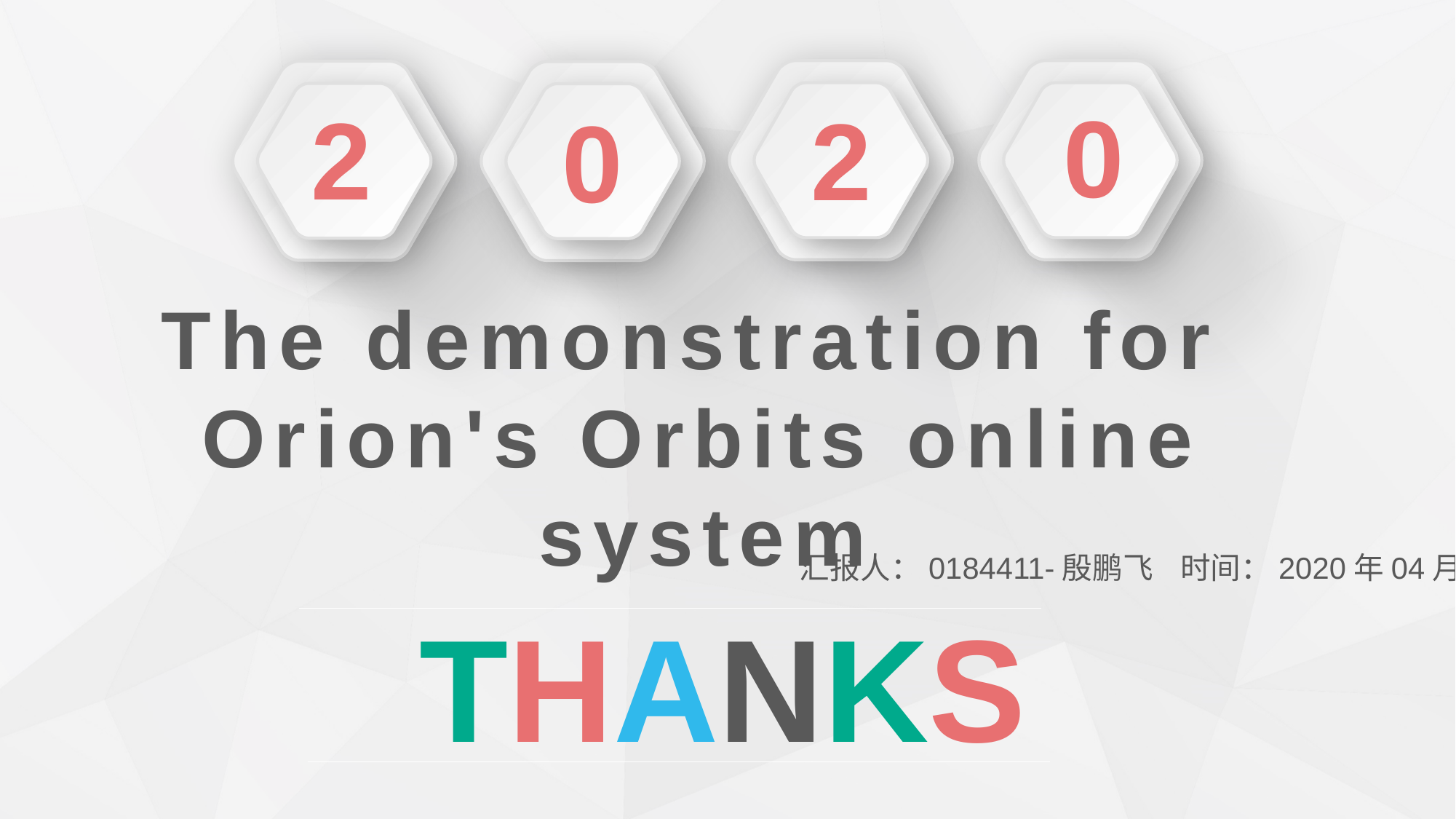

232,112,113
64,64,64

0
2
2
0
The demonstration for
Orion's Orbits online system
汇报人：0184411-殷鹏飞    时间：2020年04月
THANKS